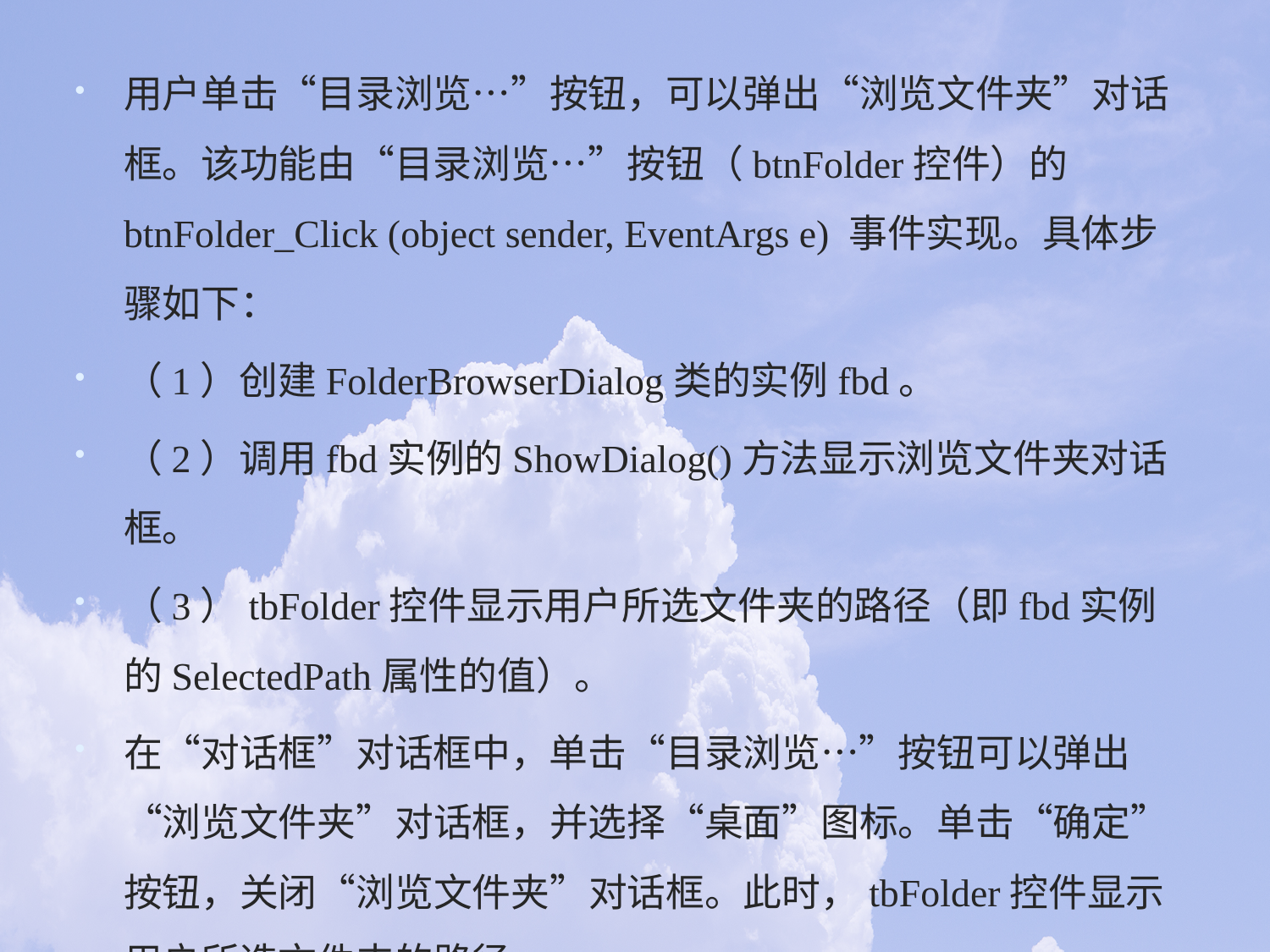

#
用户单击“目录浏览…”按钮，可以弹出“浏览文件夹”对话框。该功能由“目录浏览…”按钮（btnFolder控件）的btnFolder_Click (object sender, EventArgs e) 事件实现。具体步骤如下：
（1）创建FolderBrowserDialog类的实例fbd。
（2）调用fbd实例的ShowDialog()方法显示浏览文件夹对话框。
（3）tbFolder控件显示用户所选文件夹的路径（即fbd实例的SelectedPath属性的值）。
在“对话框”对话框中，单击“目录浏览…”按钮可以弹出“浏览文件夹”对话框，并选择“桌面”图标。单击“确定”按钮，关闭“浏览文件夹”对话框。此时，tbFolder控件显示用户所选文件夹的路径。